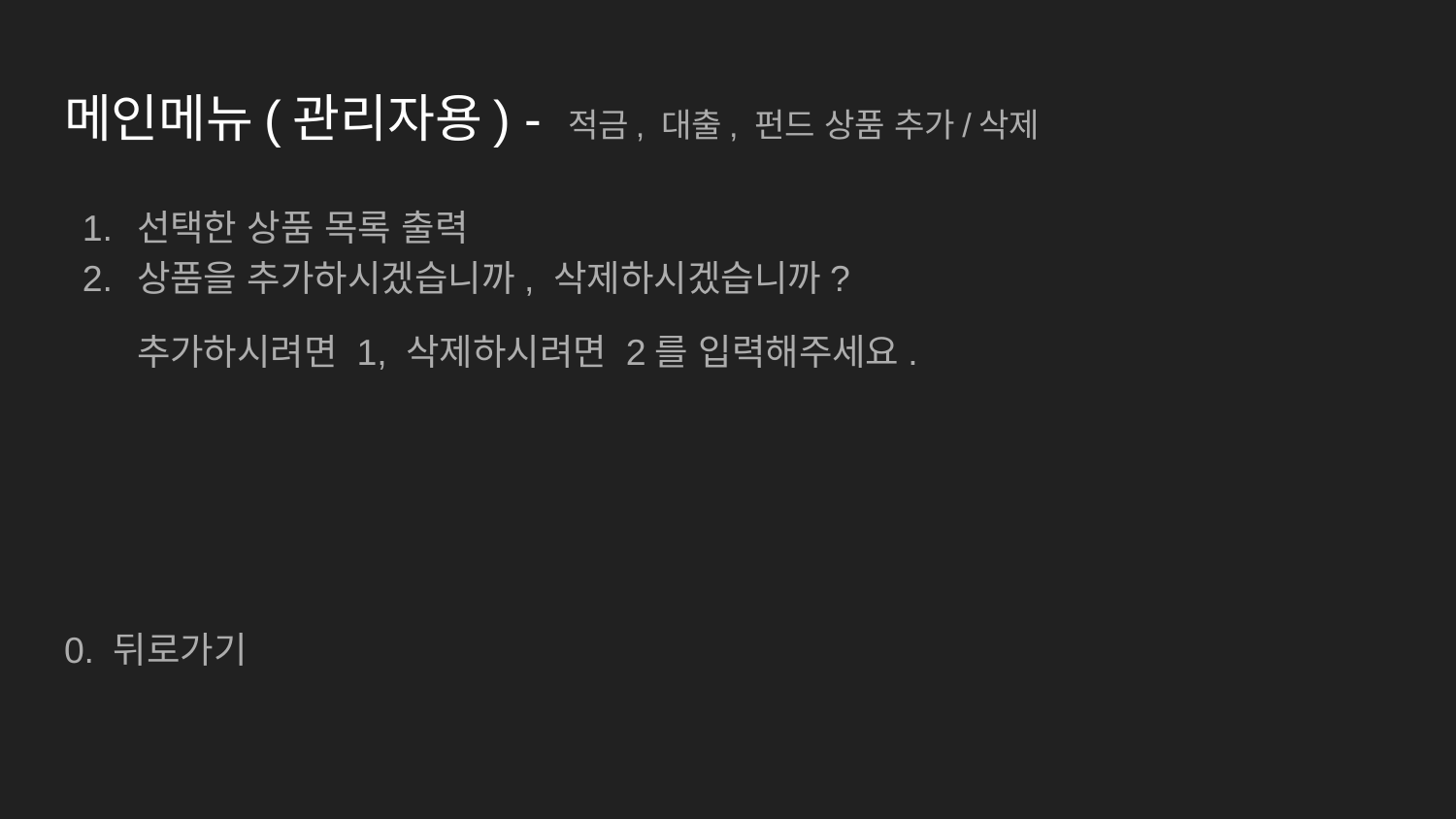

# 메인메뉴(관리자용) - 적금, 대출, 펀드 상품 추가/삭제

선택한 상품 목록 출력
상품을 추가하시겠습니까, 삭제하시겠습니까?
추가하시려면 1, 삭제하시려면 2를 입력해주세요.

0. 뒤로가기